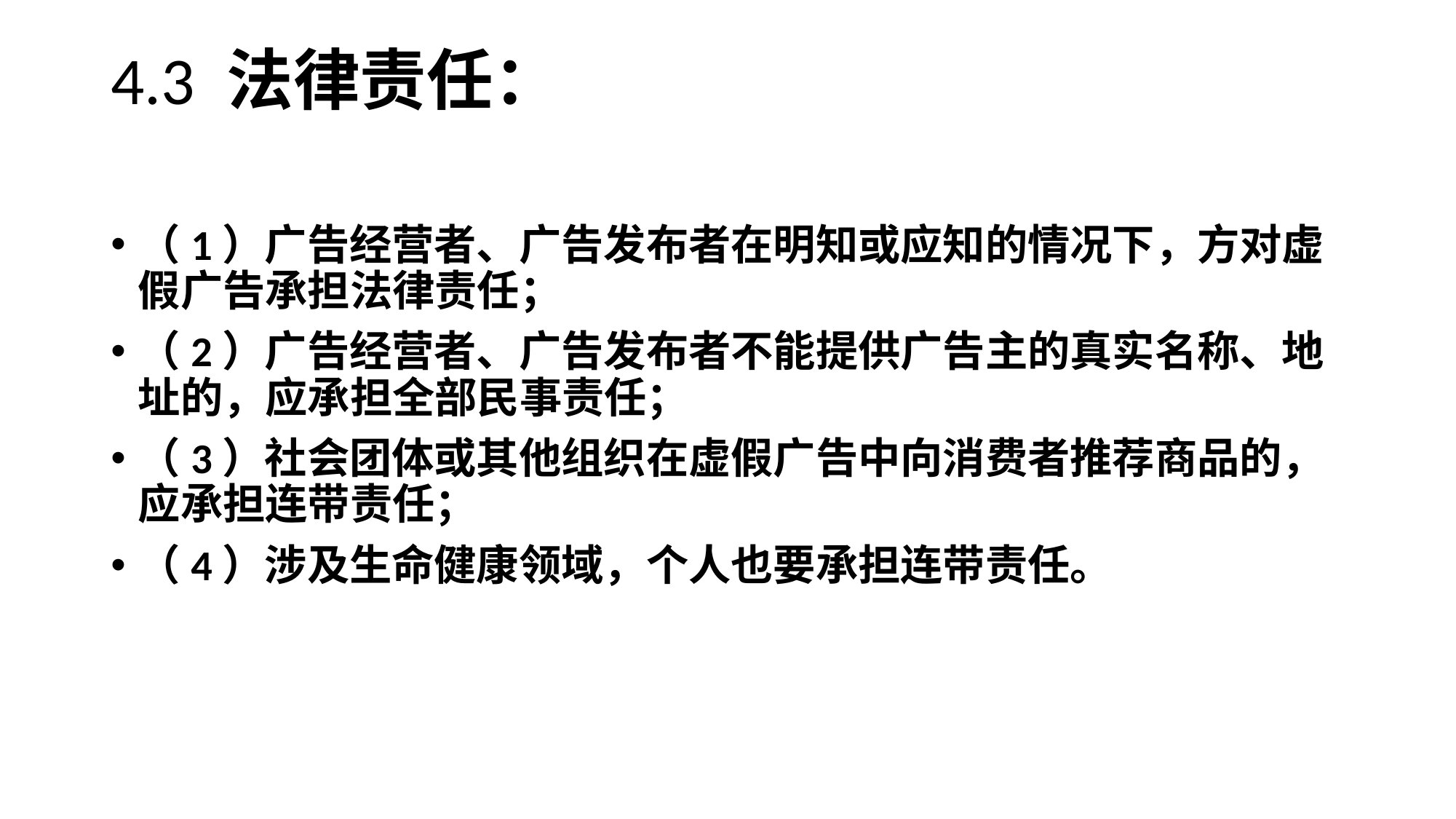

# 4.3 法律责任：
（1）广告经营者、广告发布者在明知或应知的情况下，方对虚假广告承担法律责任；
（2）广告经营者、广告发布者不能提供广告主的真实名称、地址的，应承担全部民事责任；
（3）社会团体或其他组织在虚假广告中向消费者推荐商品的，应承担连带责任；
（4）涉及生命健康领域，个人也要承担连带责任。